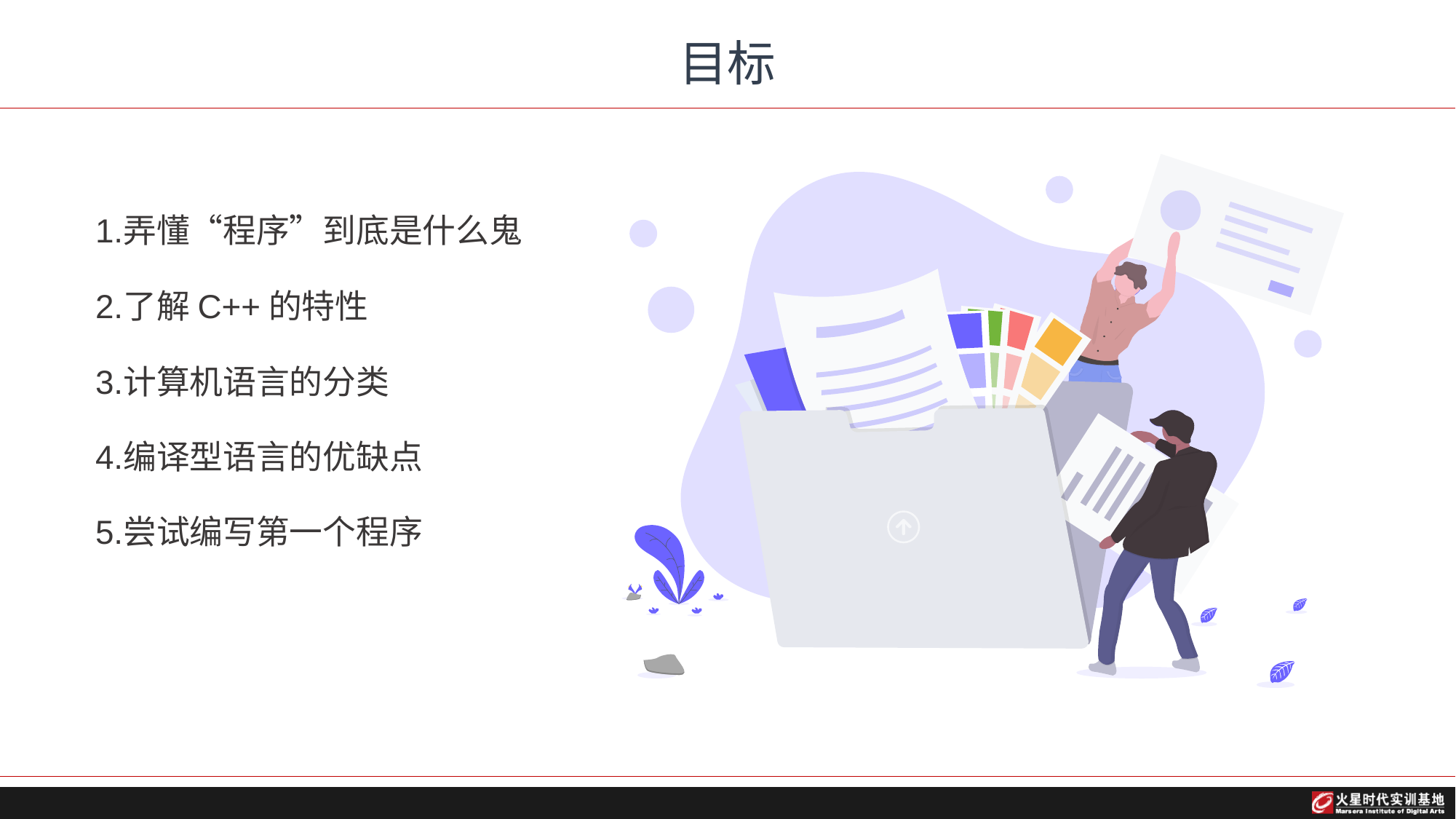

# 目标

弄懂“程序”到底是什么鬼
了解C++的特性
计算机语言的分类
编译型语言的优缺点
尝试编写第一个程序